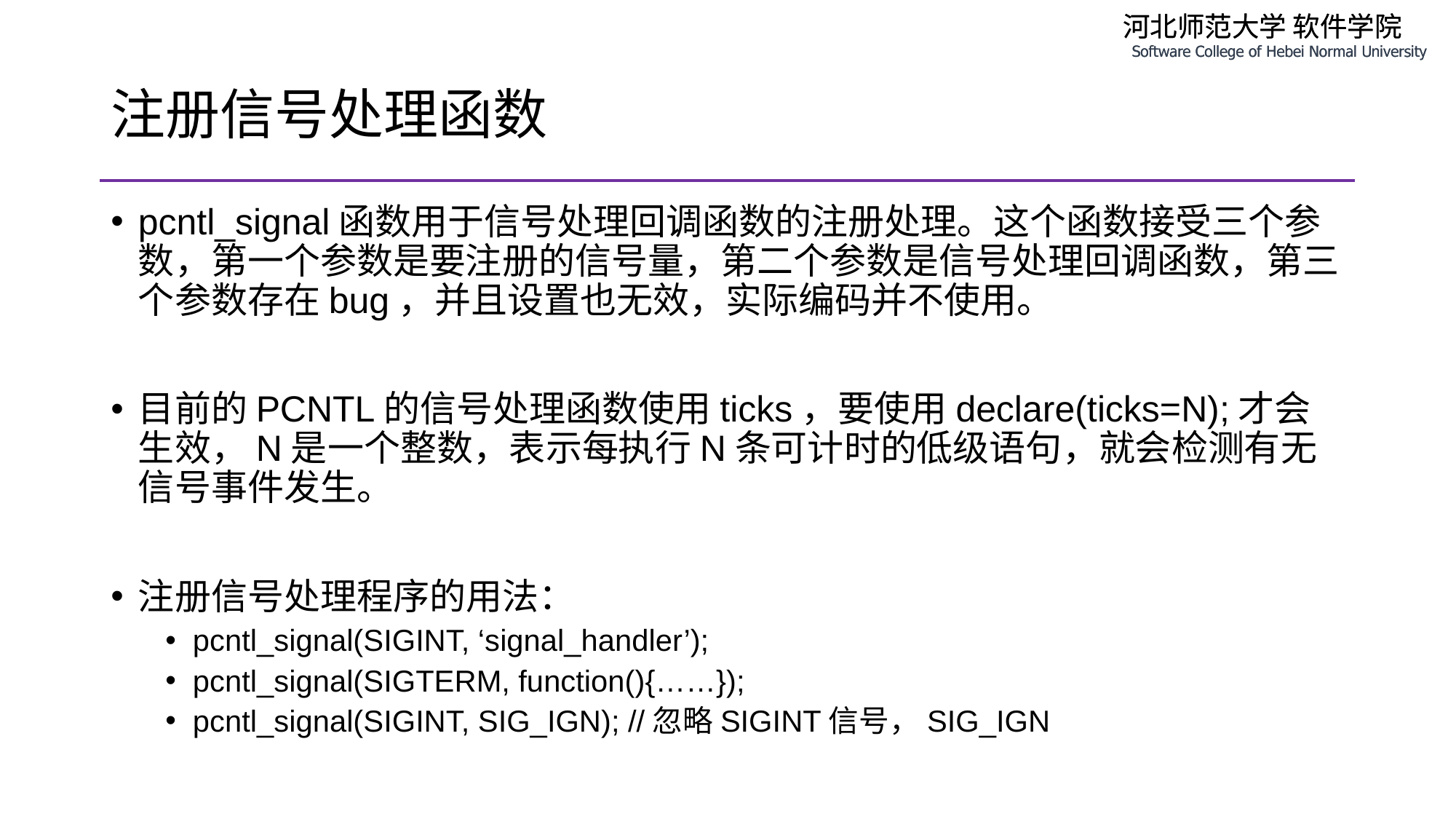

# 注册信号处理函数
pcntl_signal函数用于信号处理回调函数的注册处理。这个函数接受三个参数，第一个参数是要注册的信号量，第二个参数是信号处理回调函数，第三个参数存在bug，并且设置也无效，实际编码并不使用。

目前的PCNTL的信号处理函数使用ticks，要使用declare(ticks=N);才会生效，N是一个整数，表示每执行N条可计时的低级语句，就会检测有无信号事件发生。

注册信号处理程序的用法：
pcntl_signal(SIGINT, ‘signal_handler’);
pcntl_signal(SIGTERM, function(){……});
pcntl_signal(SIGINT, SIG_IGN); //忽略SIGINT信号，SIG_IGN